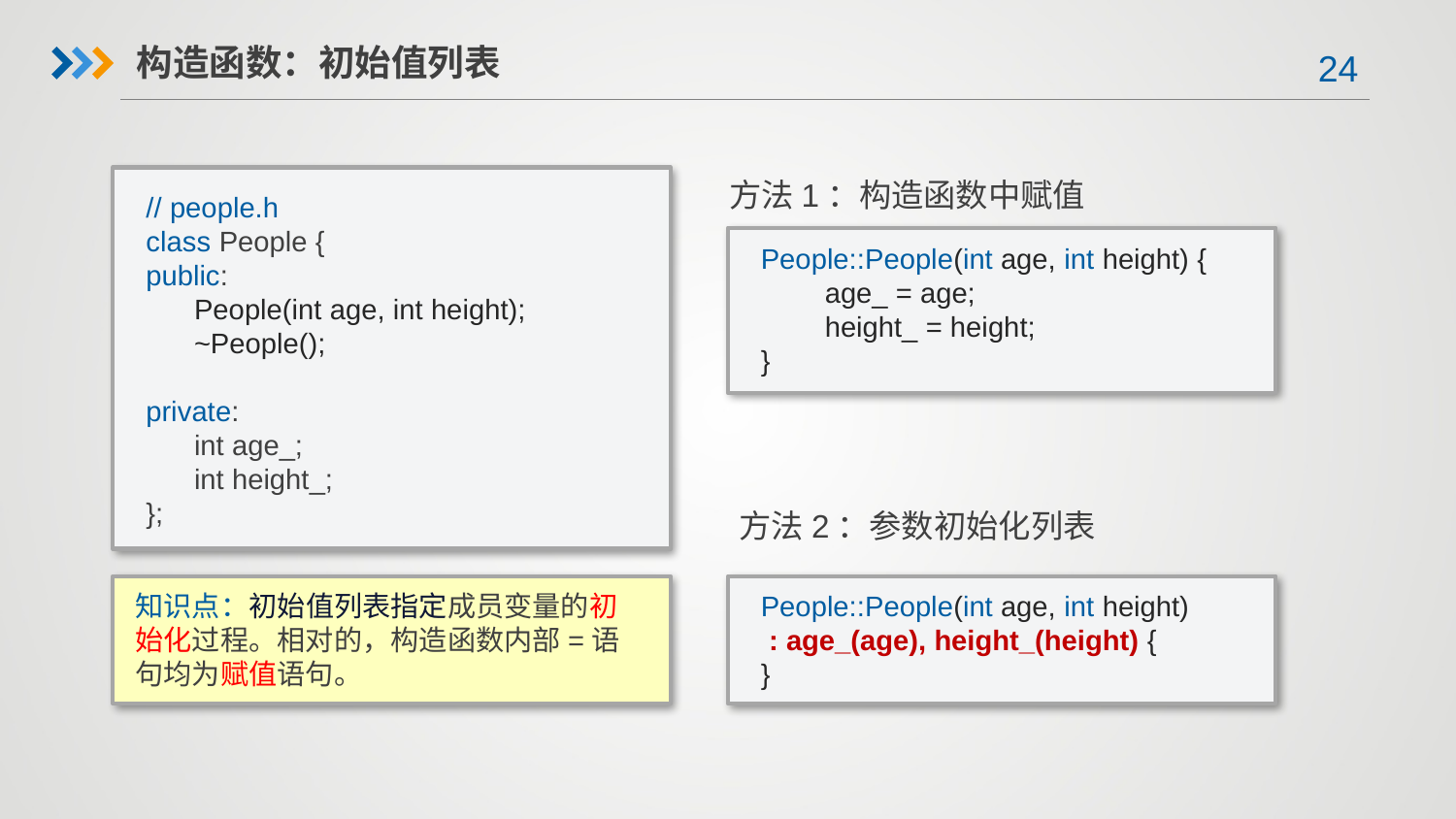

构造函数：初始值列表

// people.h
class People {
public:
      People(int age, int height);
      ~People();

private:
      int age_;
      int height_;
};
方法1：构造函数中赋值

People::People(int age, int height) {
        age_ = age;
        height_ = height;
}
方法2：参数初始化列表

知识点：初始值列表指定成员变量的初始化过程。相对的，构造函数内部=语句均为赋值语句。

People::People(int age, int height)
 : age_(age), height_(height) {
}